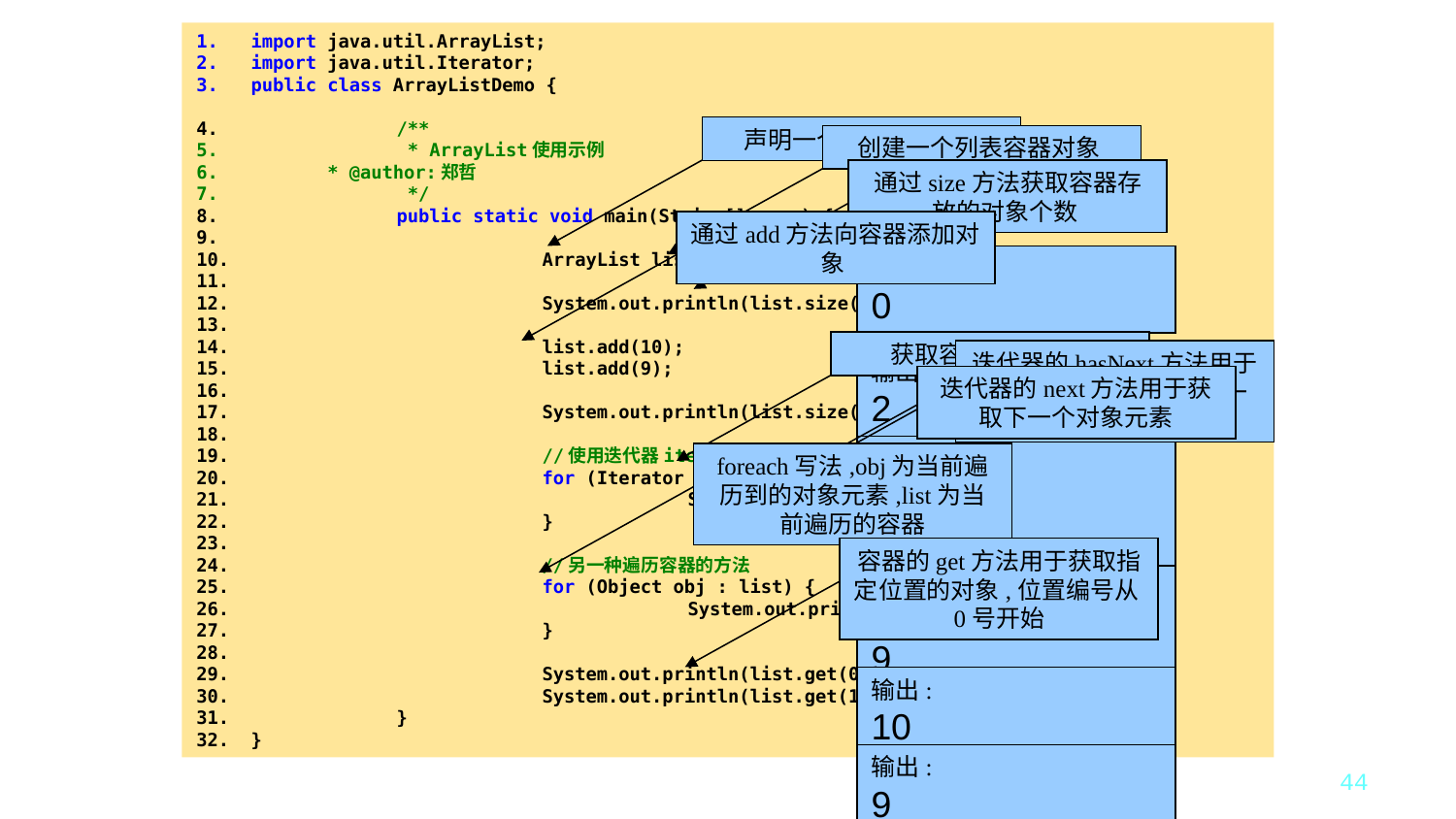

import java.util.ArrayList;
import java.util.Iterator;
public class ArrayListDemo {

	/**
	 * ArrayList使用示例
       * @author:郑哲
	 */
	public static void main(String[] args) {

		ArrayList list = new ArrayList();

		System.out.println(list.size());

		list.add(10);
		list.add(9);

		System.out.println(list.size());

		//使用迭代器iterator来遍历容器元素
		for (Iterator it = list.iterator(); it.hasNext();) {
			System.out.println(it.next());
		}

		//另一种遍历容器的方法
		for (Object obj : list) {
			System.out.println(obj);
		}

		System.out.println(list.get(0));
		System.out.println(list.get(1));
	}
}
声明一个引用变量list

创建一个列表容器对象

通过size方法获取容器存放的对象个数

通过add方法向容器添加对象

输出:
0
获取容器的迭代器

迭代器的hasNext方法用于判断容器中是否还有下一个元素

输出:
2
迭代器的next方法用于获取下一个对象元素

输出:
10
9
foreach写法,obj为当前遍历到的对象元素,list为当前遍历的容器

容器的get方法用于获取指定位置的对象,位置编号从0号开始

输出:
10
9
输出:
10
输出:
9
44